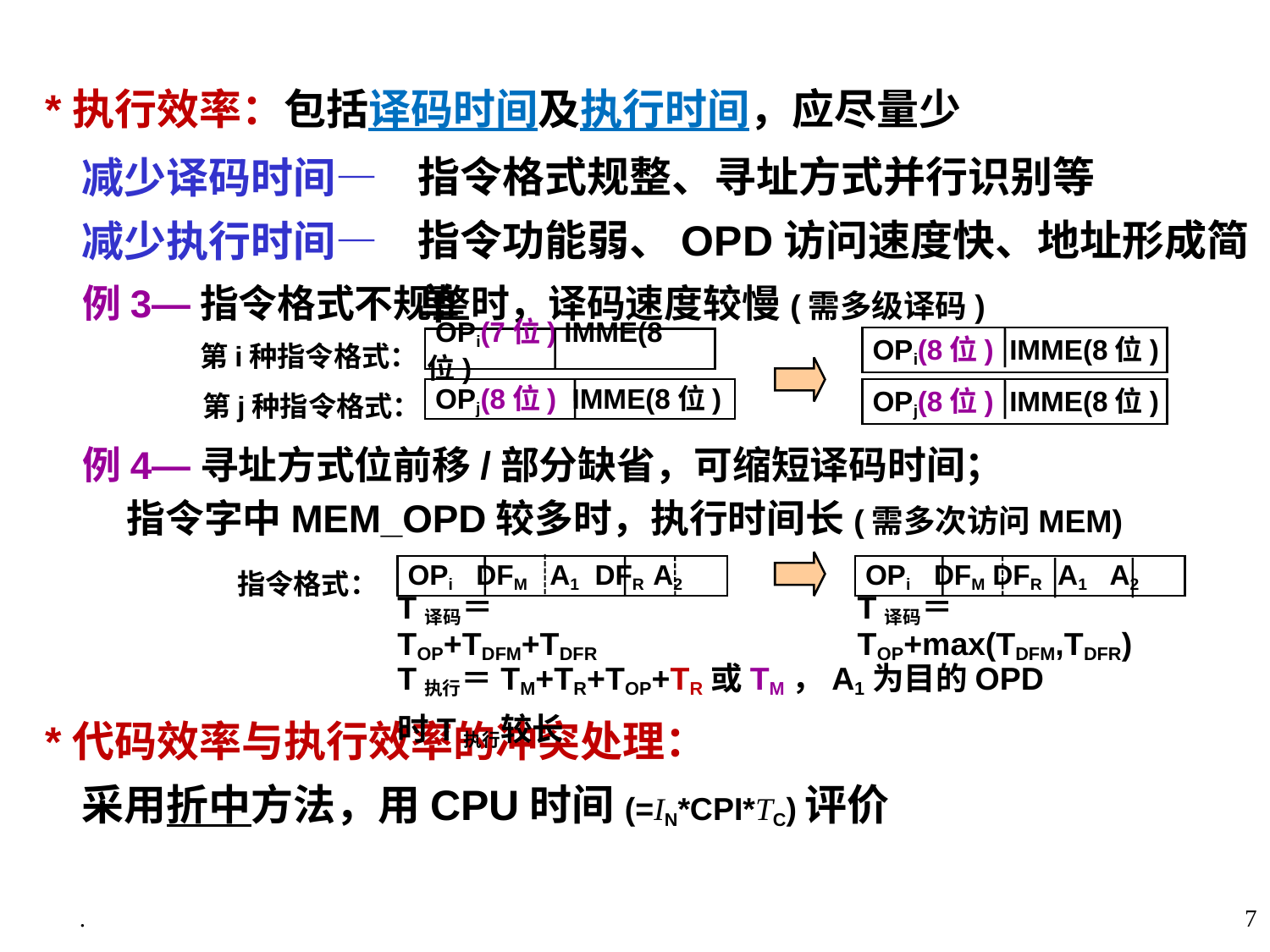

*执行效率：包括译码时间及执行时间，应尽量少
    减少译码时间—
    减少执行时间—
指令格式规整、寻址方式并行识别等
指令功能弱、OPD访问速度快、地址形成简单
    例3—指令格式不规整时，译码速度较慢(需多级译码)
 OPi(8位)  IMME(8位)

 OPj(8位)  IMME(8位)

第i种指令格式：
 OPi(7位) IMME(8位)

第j种指令格式：
 OPj(8位)  IMME(8位)

    例4—寻址方式位前移/部分缺省，可缩短译码时间；
         指令字中MEM_OPD较多时，执行时间长(需多次访问MEM)

 OPi   DFM DFR   A1   A2

T译码＝TOP+max(TDFM,TDFR)

指令格式：
 OPi   DFM   A1  DFR  A2

T译码＝TOP+TDFM+TDFR
T执行＝TM+TR+TOP+TR或TM，A1为目的OPD时T执行较长
 *代码效率与执行效率的冲突处理：
    采用折中方法，用CPU时间(=IN*CPI*TC)评价
.
7